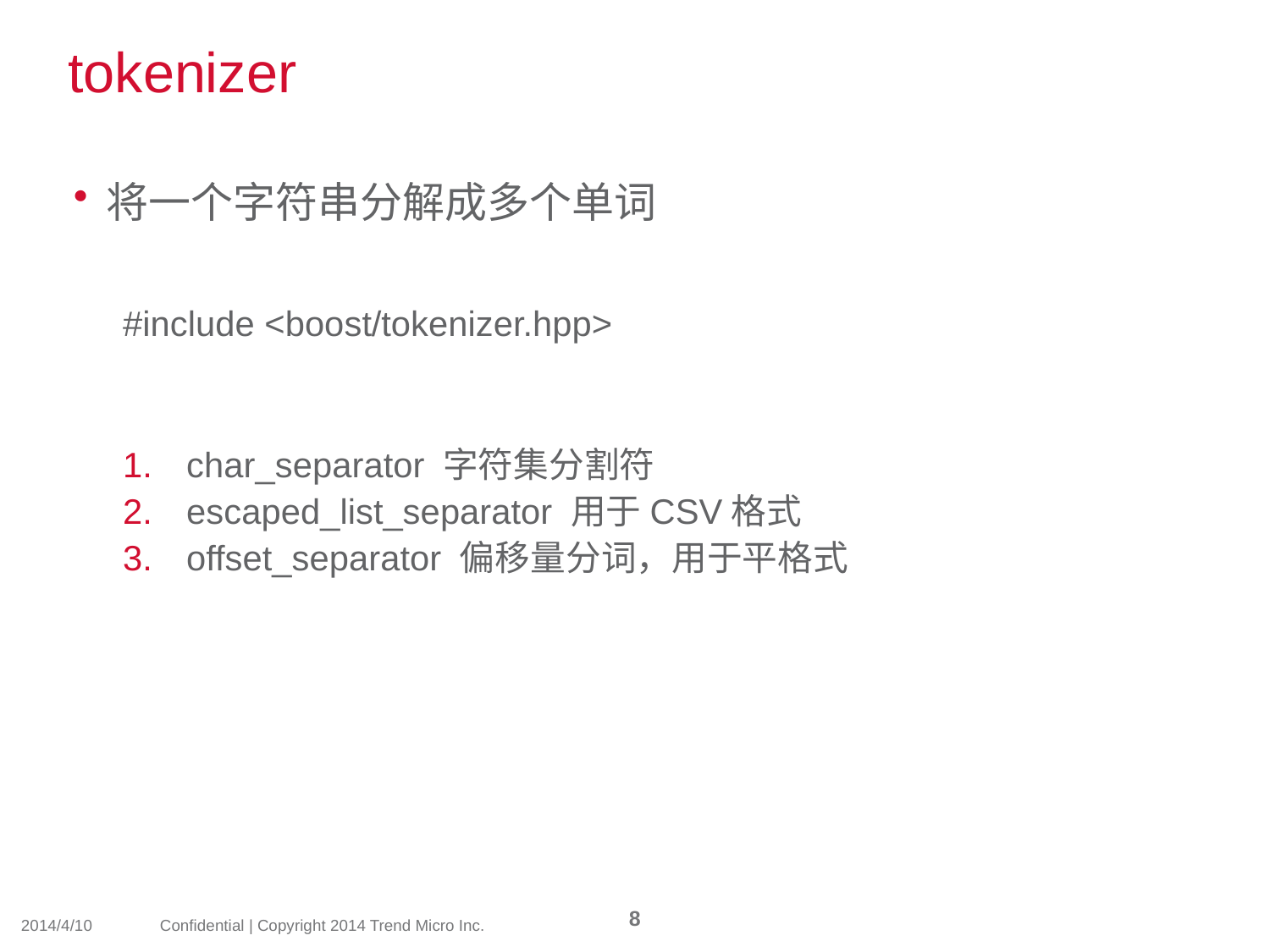

# tokenizer
将一个字符串分解成多个单词

#include <boost/tokenizer.hpp>

char_separator 字符集分割符
escaped_list_separator 用于CSV格式
offset_separator 偏移量分词，用于平格式

8
2014/4/10
Confidential | Copyright 2014 Trend Micro Inc.